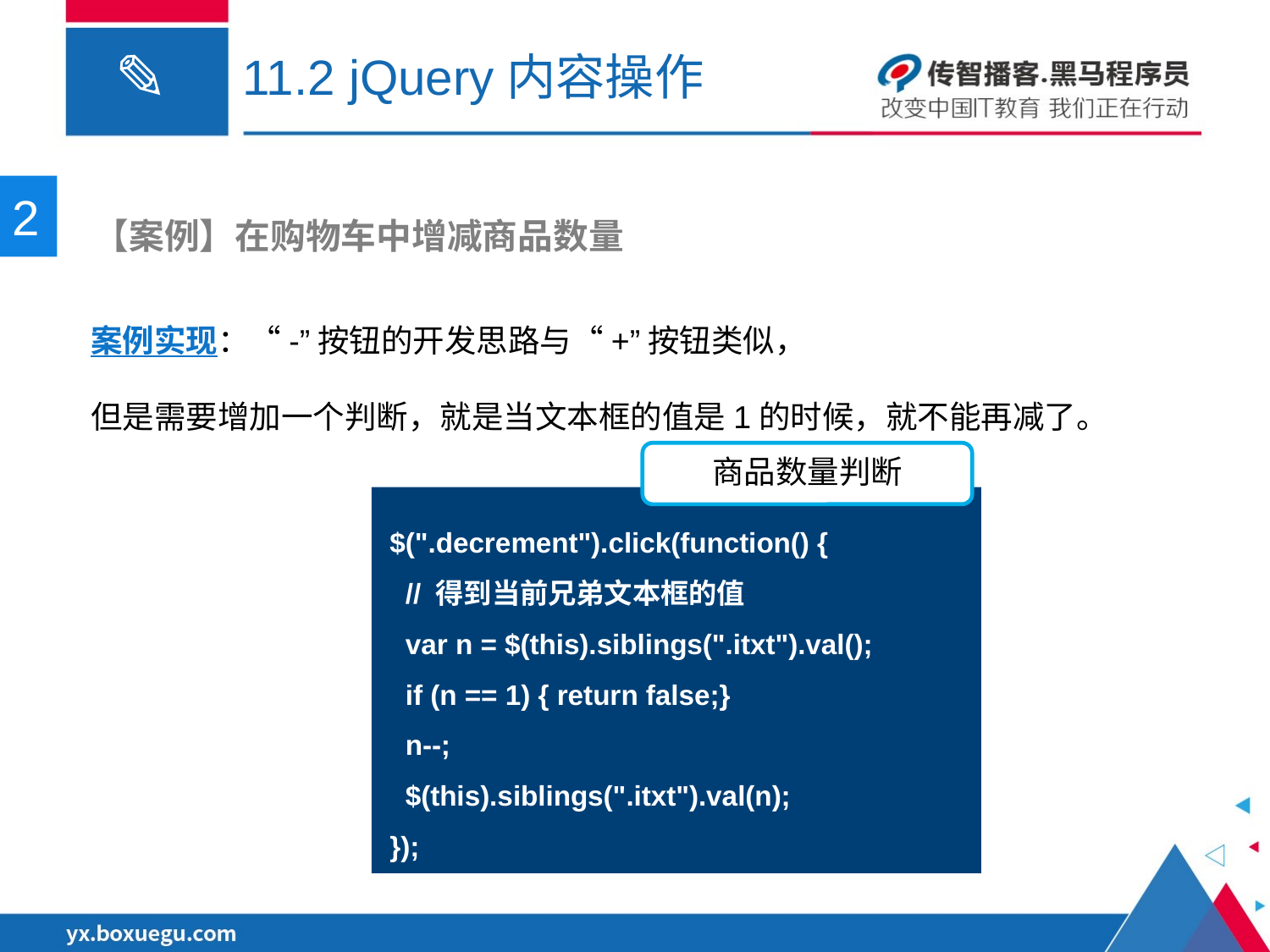

# 11.2 jQuery内容操作

2
  【案例】在购物车中增减商品数量
案例实现：“-”按钮的开发思路与“+”按钮类似，
但是需要增加一个判断，就是当文本框的值是1的时候，就不能再减了。
商品数量判断

$(".decrement").click(function() {
  // 得到当前兄弟文本框的值
  var n = $(this).siblings(".itxt").val();
  if (n == 1) { return false;}
  n--;
  $(this).siblings(".itxt").val(n);
});